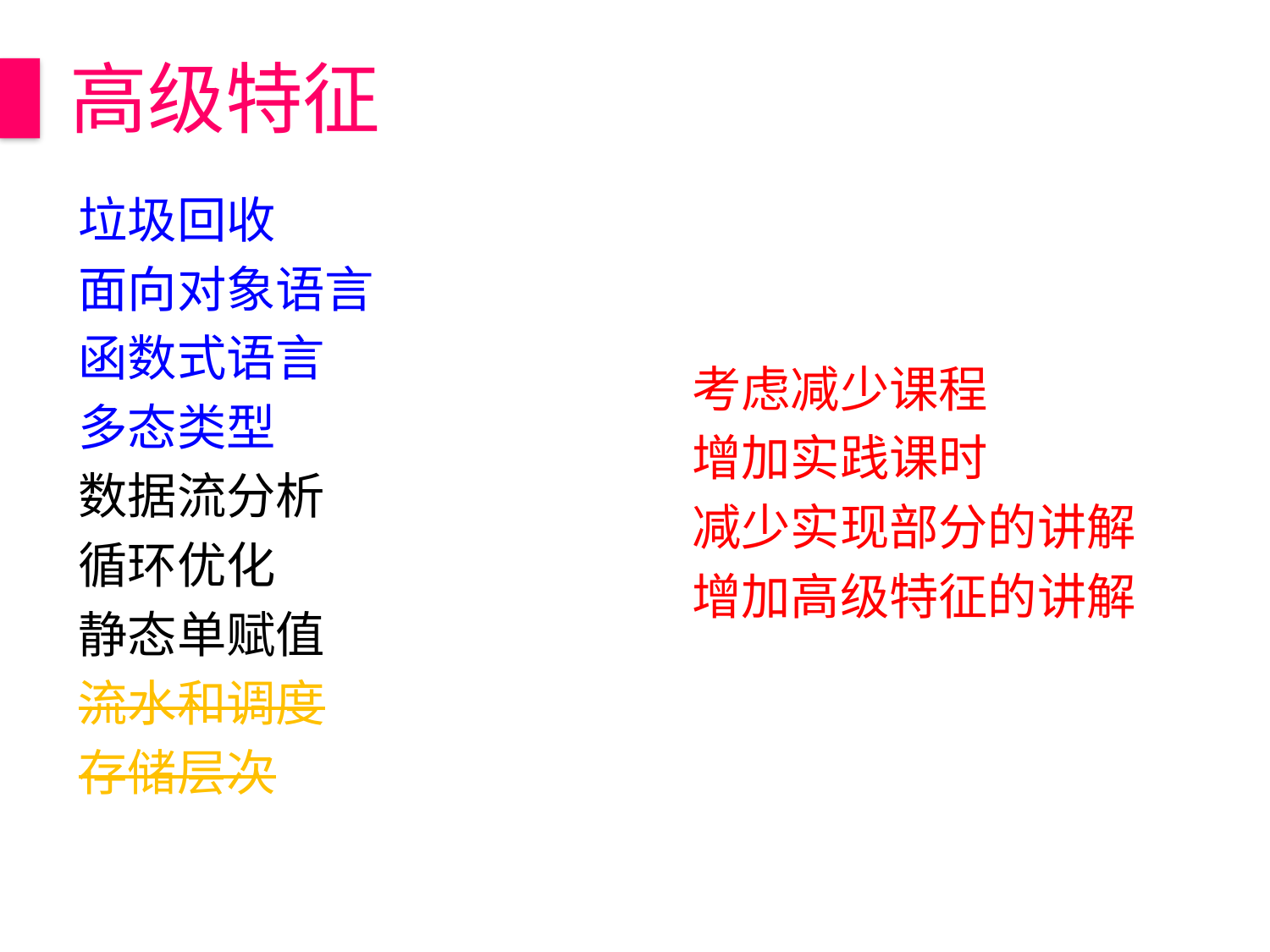

# 高级特征

垃圾回收
面向对象语言
函数式语言
多态类型
数据流分析
循环优化
静态单赋值
流水和调度
存储层次

考虑减少课程
增加实践课时
减少实现部分的讲解
增加高级特征的讲解